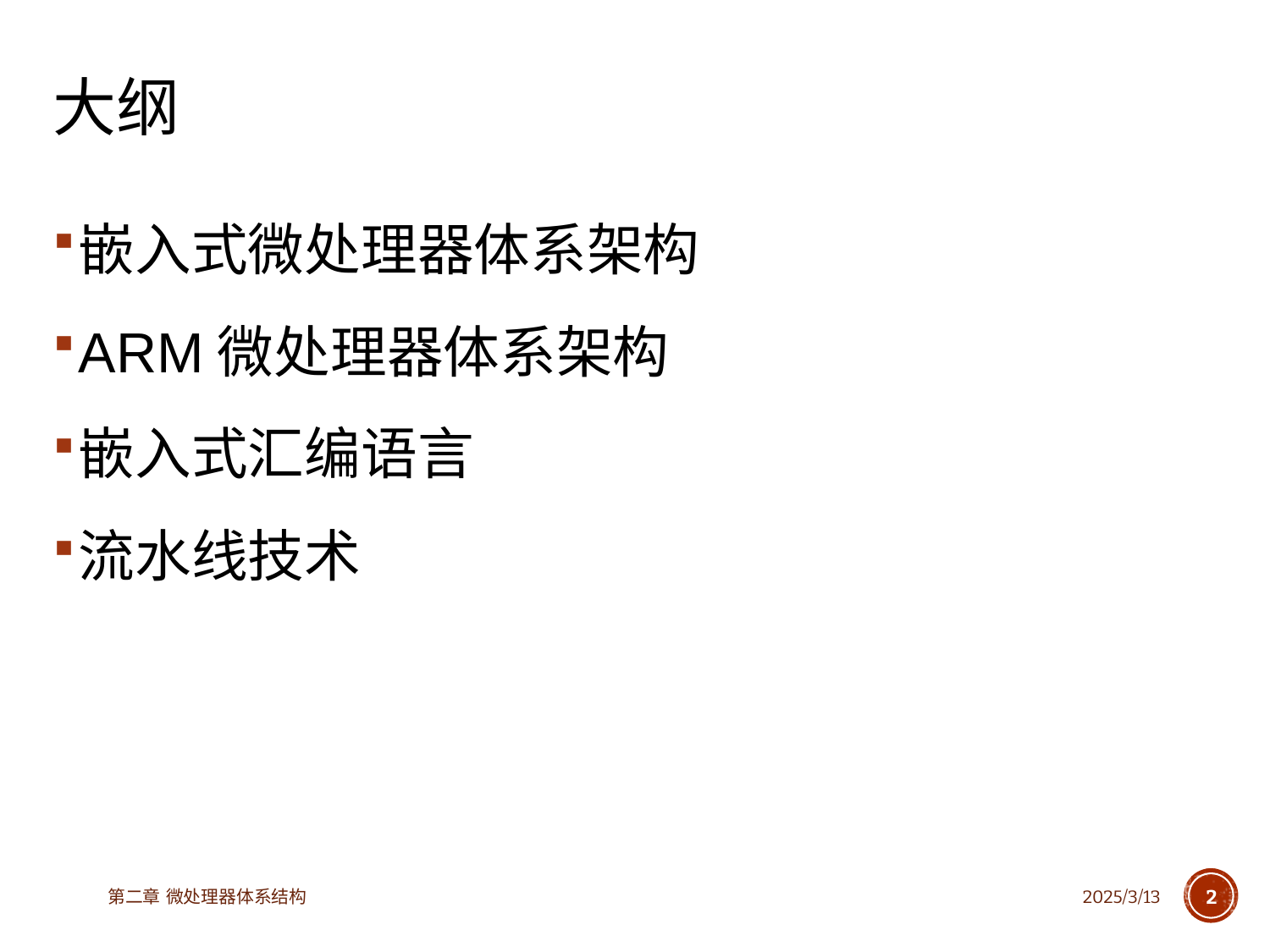

# 大纲
嵌入式微处理器体系架构
ARM微处理器体系架构
嵌入式汇编语言
流水线技术
第二章 微处理器体系结构
2025/3/13
2